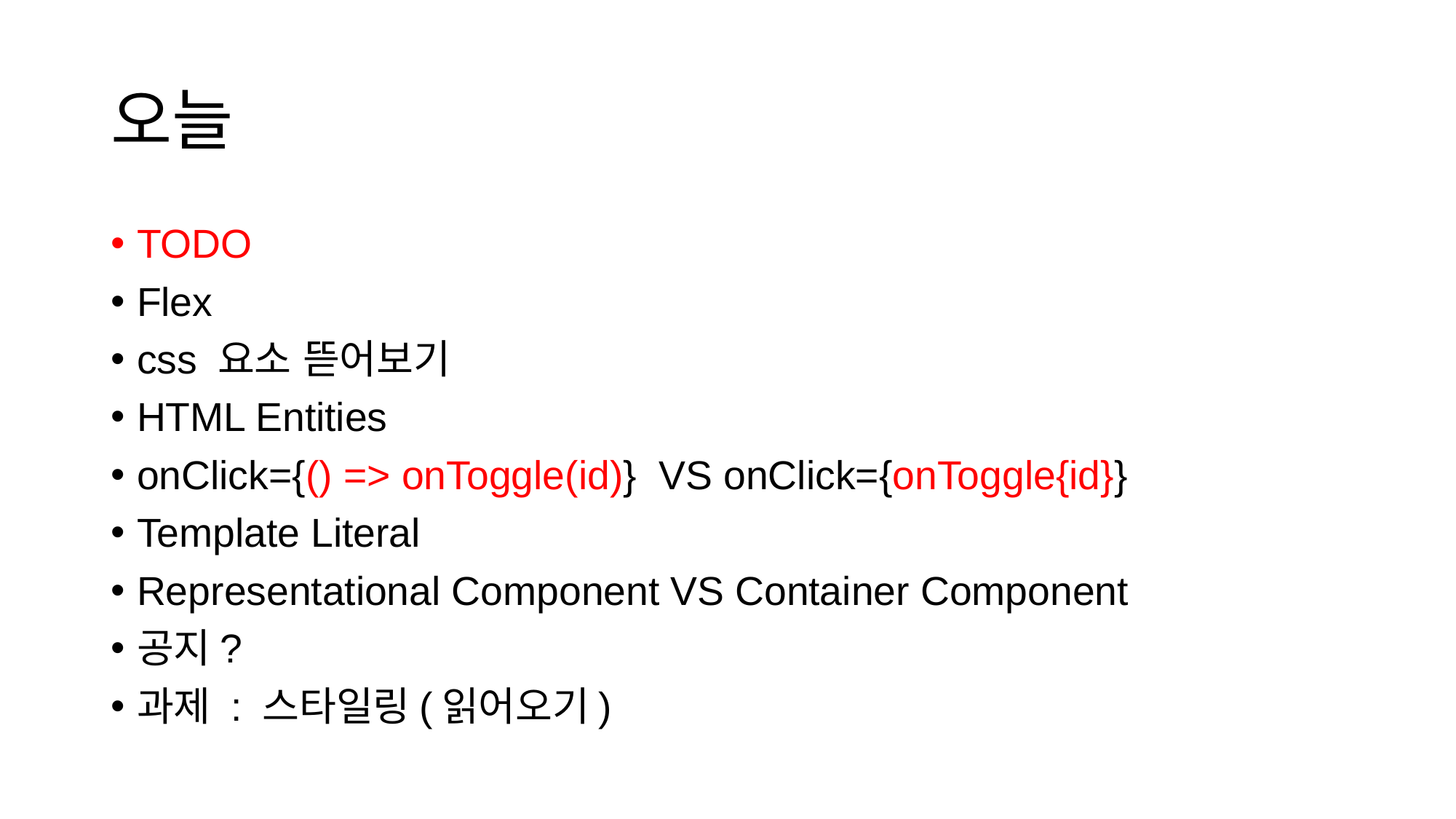

# 오늘
TODO
Flex
css 요소 뜯어보기
HTML Entities
onClick={() => onToggle(id)}  VS onClick={onToggle{id}}
Template Literal
Representational Component VS Container Component
공지?
과제 : 스타일링(읽어오기)